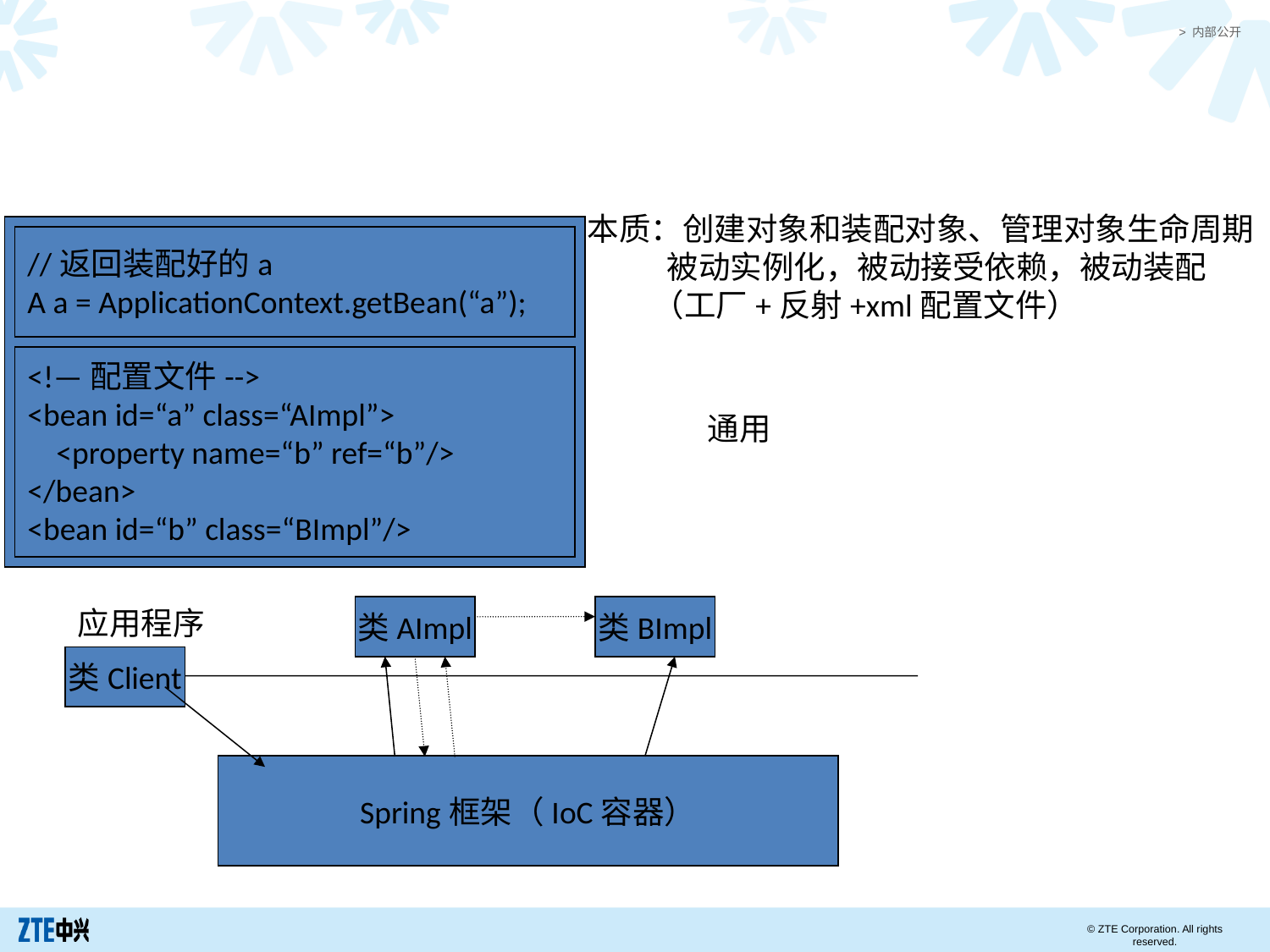

//返回装配好的a
A a = ApplicationContext.getBean(“a”);
本质：创建对象和装配对象、管理对象生命周期
          被动实例化，被动接受依赖，被动装配
        （工厂+反射+xml配置文件）
<!—配置文件-->
<bean id=“a” class=“AImpl”>
    <property name=“b” ref=“b”/>
</bean>
<bean id=“b” class=“BImpl”/>
通用

应用程序

Spring框架（IoC容器）
类AImpl
类BImpl

类Client